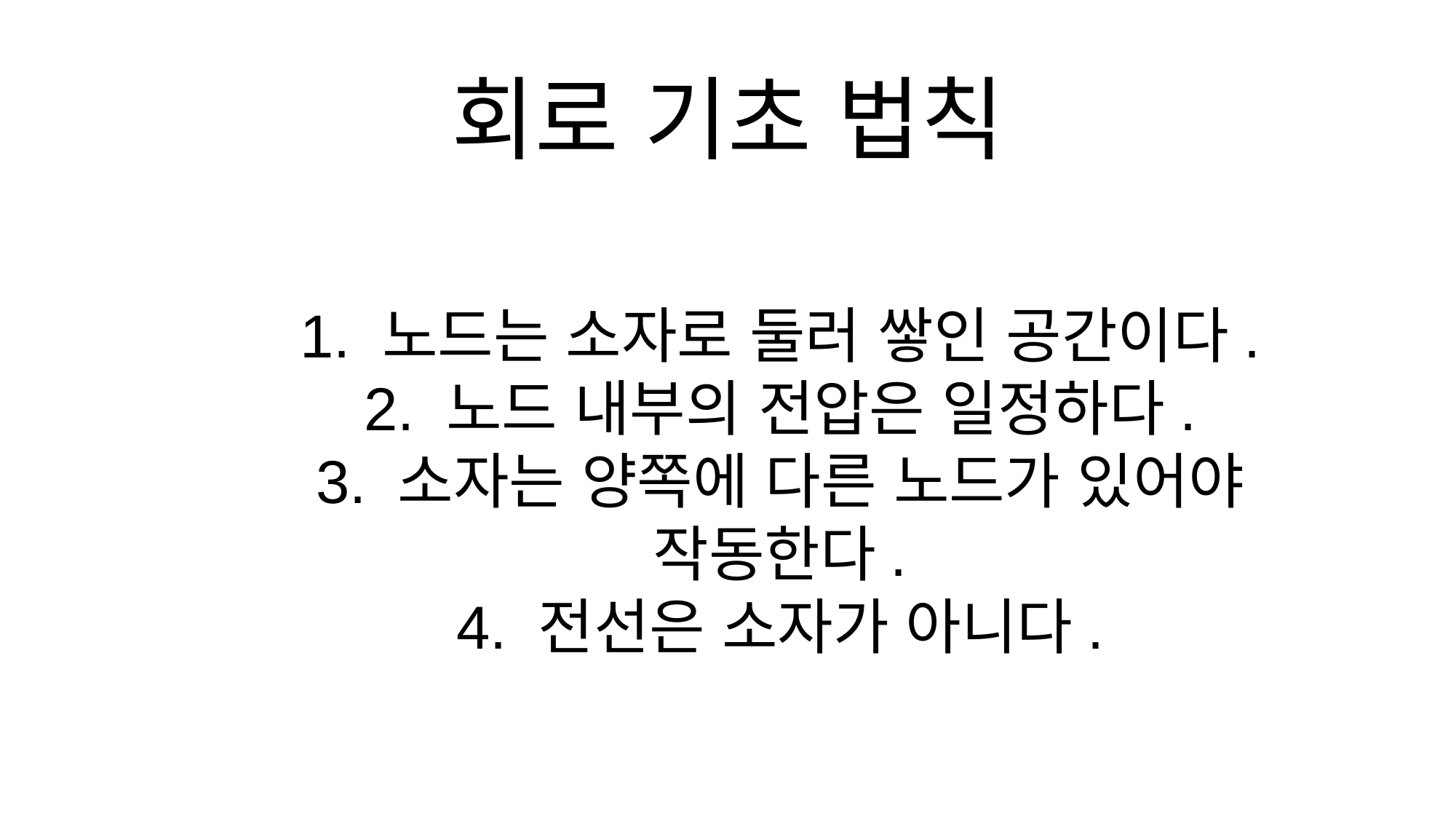

회로 기초 법칙
1. 노드는 소자로 둘러 쌓인 공간이다.
2. 노드 내부의 전압은 일정하다.
3. 소자는 양쪽에 다른 노드가 있어야 작동한다.
4. 전선은 소자가 아니다.